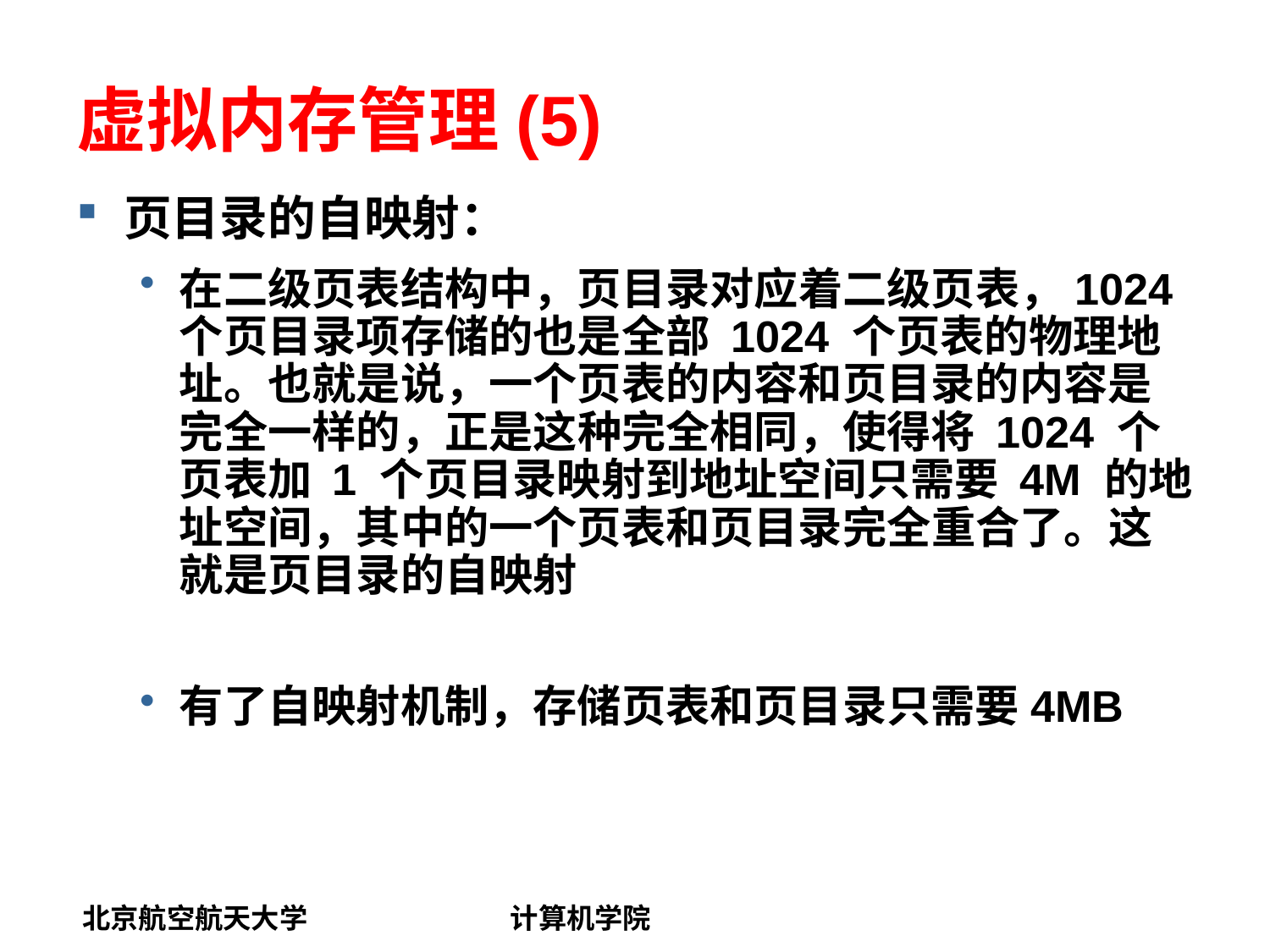

# 虚拟内存管理(5)
页目录的自映射：
在二级页表结构中，页目录对应着二级页表，1024 个页目录项存储的也是全部 1024 个页表的物理地址。也就是说，一个页表的内容和页目录的内容是完全一样的，正是这种完全相同，使得将 1024 个页表加 1 个页目录映射到地址空间只需要 4M 的地址空间，其中的一个页表和页目录完全重合了。这就是页目录的自映射

有了自映射机制，存储页表和页目录只需要4MB